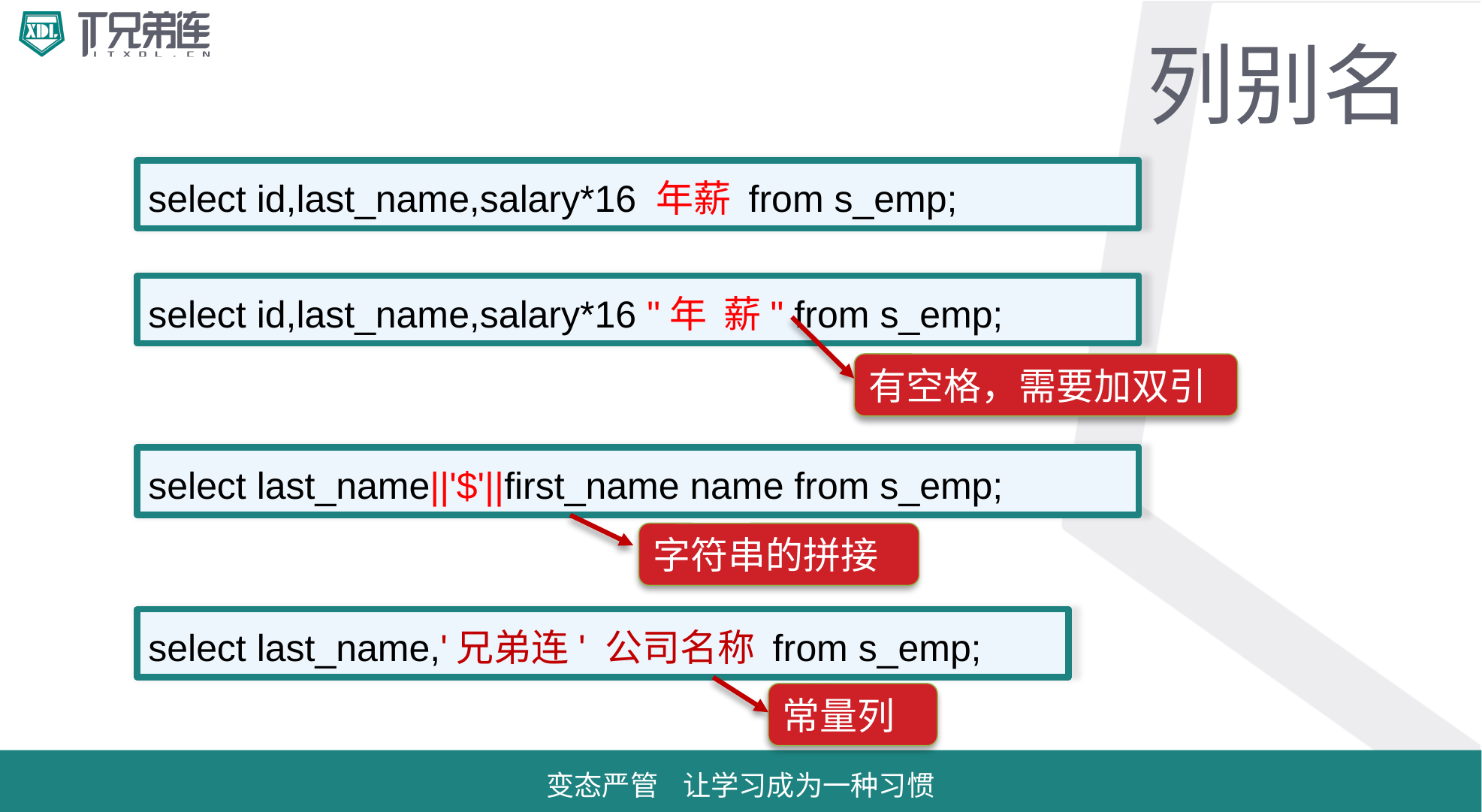

# 列别名
select id,last_name,salary*16 年薪 from s_emp;
select id,last_name,salary*16 "年  薪" from s_emp;
有空格，需要加双引
select last_name||'$'||first_name name from s_emp;
字符串的拼接
select last_name,'兄弟连' 公司名称 from s_emp;
常量列